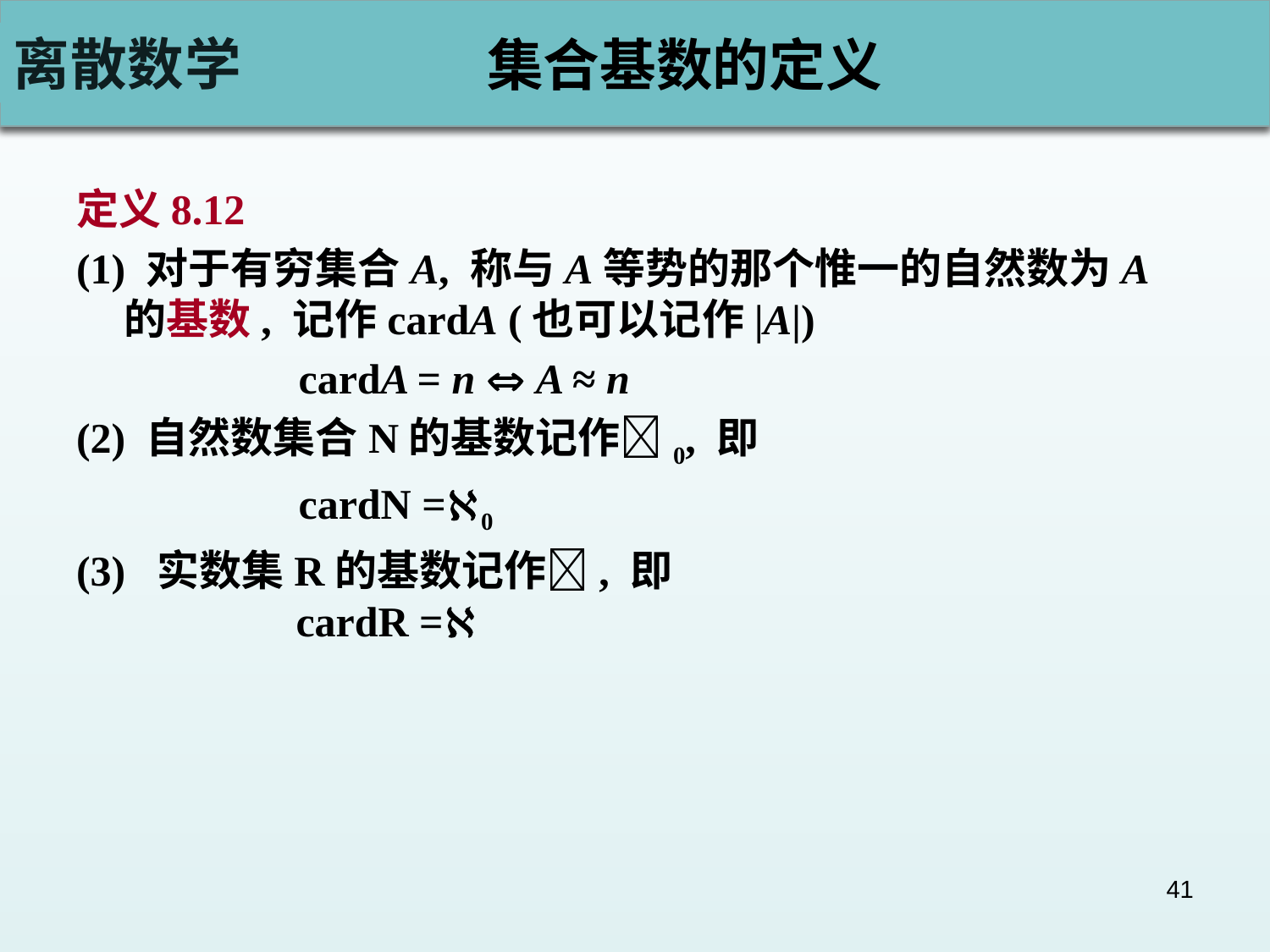

# 集合基数的定义
定义8.12
(1) 对于有穷集合A, 称与A等势的那个惟一的自然数为A的基数, 记作cardA (也可以记作|A|)
                     cardA = n ⇔ A ≈ n
(2) 自然数集合N的基数记作ℵ0, 即
                     cardN =ℵ0
(3)  实数集R的基数记作ℵ, 即
                 cardR =ℵ
41